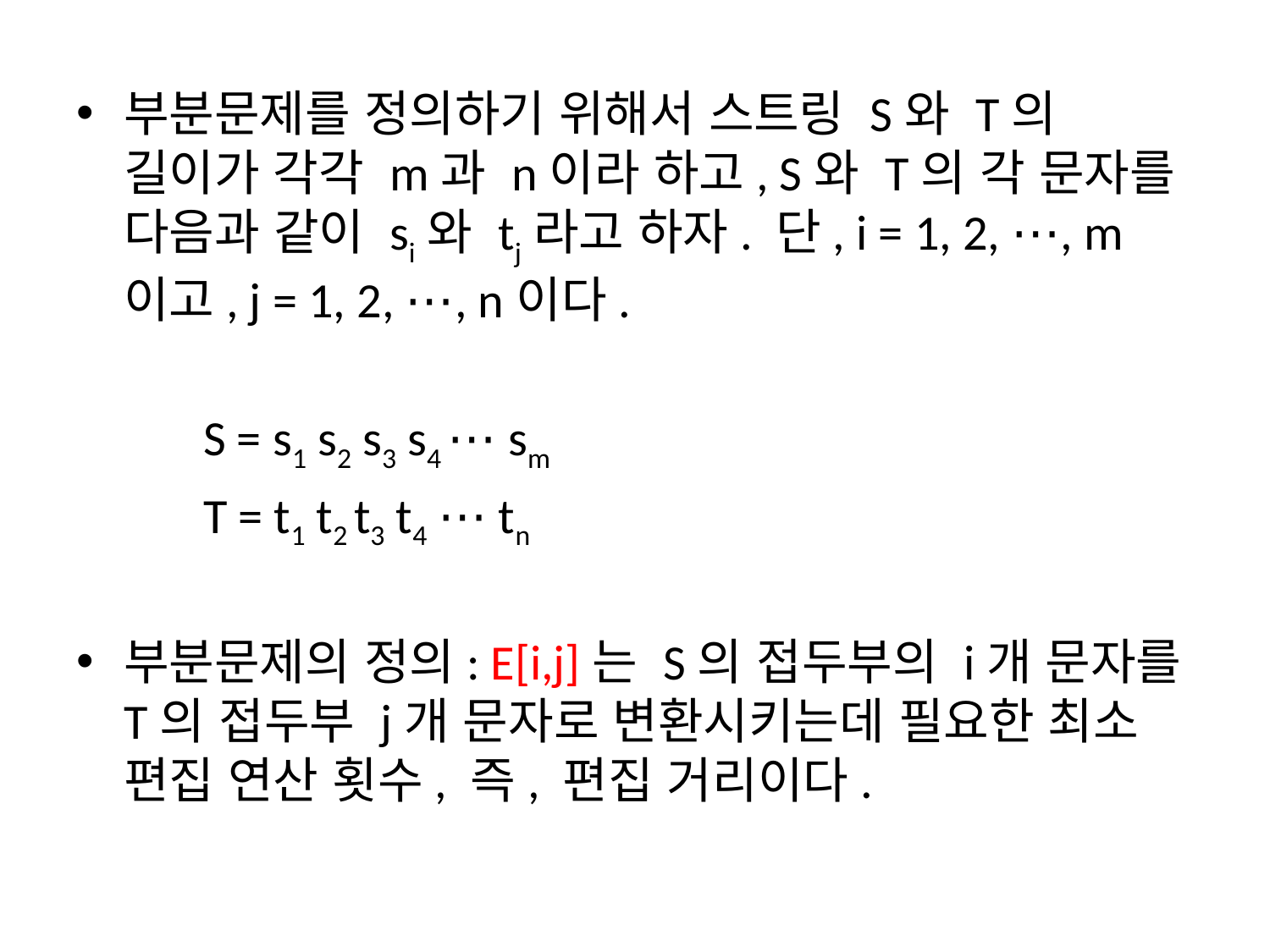

부분문제를 정의하기 위해서 스트링 S와 T의 길이가 각각 m과 n이라 하고, S와 T의 각 문자를 다음과 같이 si와 tj라고 하자. 단, i = 1, 2, ⋯, m이고, j = 1, 2, ⋯, n이다.

	S = s1 s2 s3 s4 ⋯ sm
	T = t1 t2 t3 t4 ⋯ tn

부분문제의 정의: E[i,j]는 S의 접두부의 i개 문자를 T의 접두부 j개 문자로 변환시키는데 필요한 최소 편집 연산 횟수, 즉, 편집 거리이다.